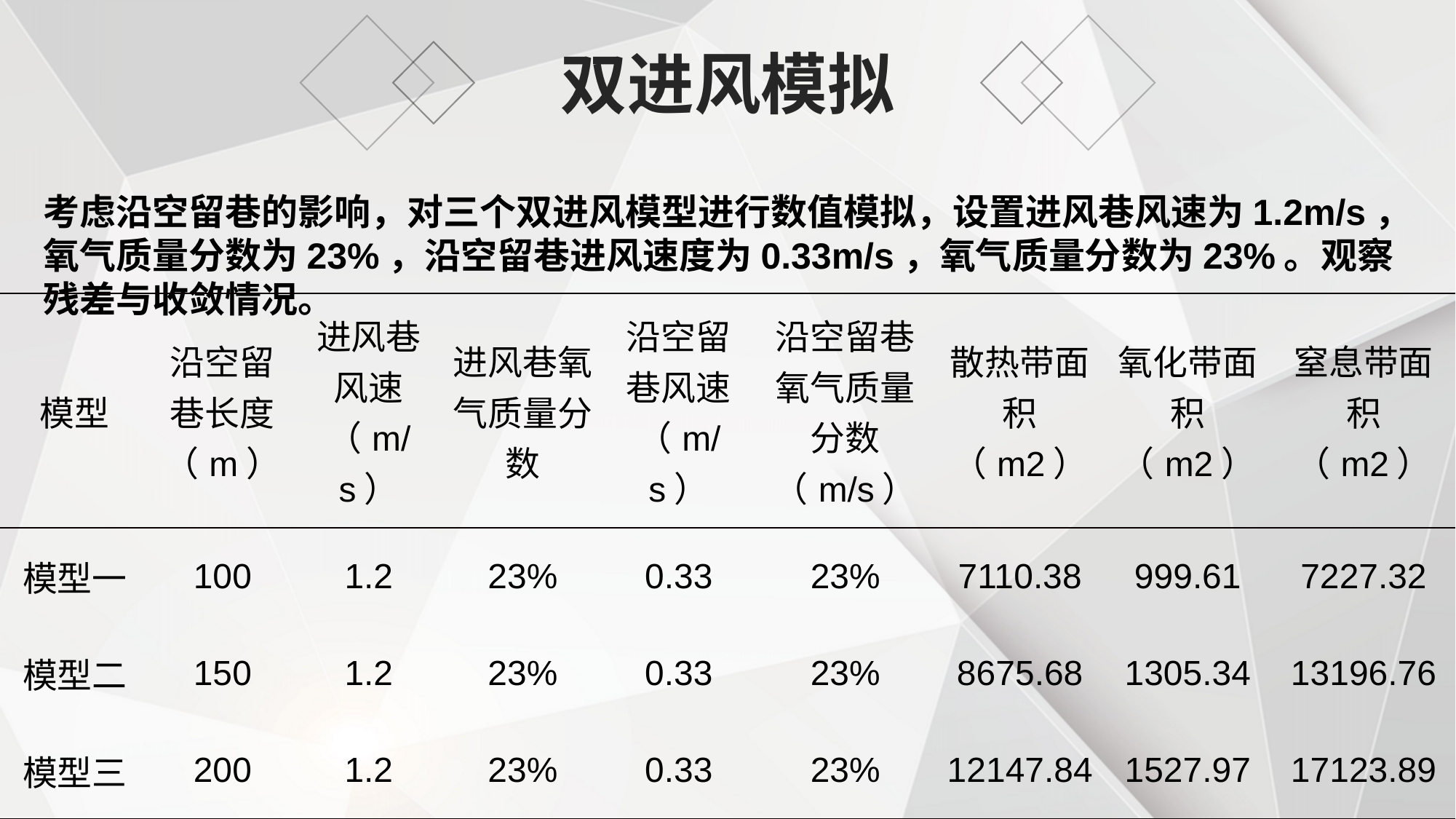

双进风模拟
   考虑沿空留巷的影响，对三个双进风模型进行数值模拟，设置进风巷风速为1.2m/s，氧气质量分数为23%，沿空留巷进风速度为0.33m/s，氧气质量分数为23%。观察残差与收敛情况。
| 模型 | 沿空留巷长度（m） | 进风巷风速（m/s） | 进风巷氧气质量分数 | 沿空留巷风速（m/s） | 沿空留巷氧气质量分数（m/s） | 散热带面积（m2） | 氧化带面积（m2） | 窒息带面积（m2） |
| --- | --- | --- | --- | --- | --- | --- | --- | --- |
| 模型一 | 100 | 1.2 | 23% | 0.33 | 23% | 7110.38 | 999.61 | 7227.32 |
| 模型二 | 150 | 1.2 | 23% | 0.33 | 23% | 8675.68 | 1305.34 | 13196.76 |
| 模型三 | 200 | 1.2 | 23% | 0.33 | 23% | 12147.84 | 1527.97 | 17123.89 |